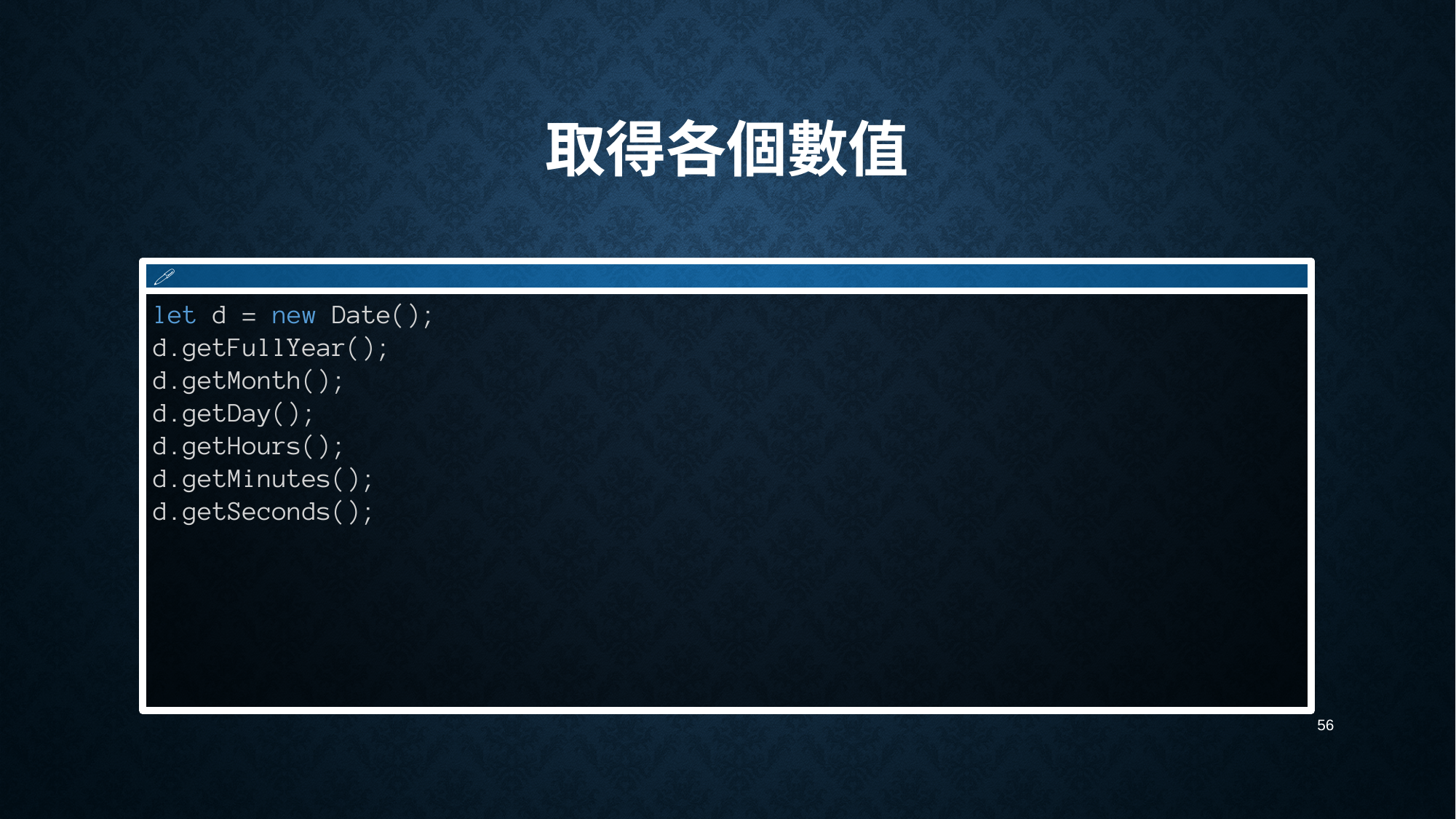

# 取得各個數值
🖊
let d = new Date();
d.getFullYear();
d.getMonth();
d.getDay();
d.getHours();
d.getMinutes();
d.getSeconds();
56